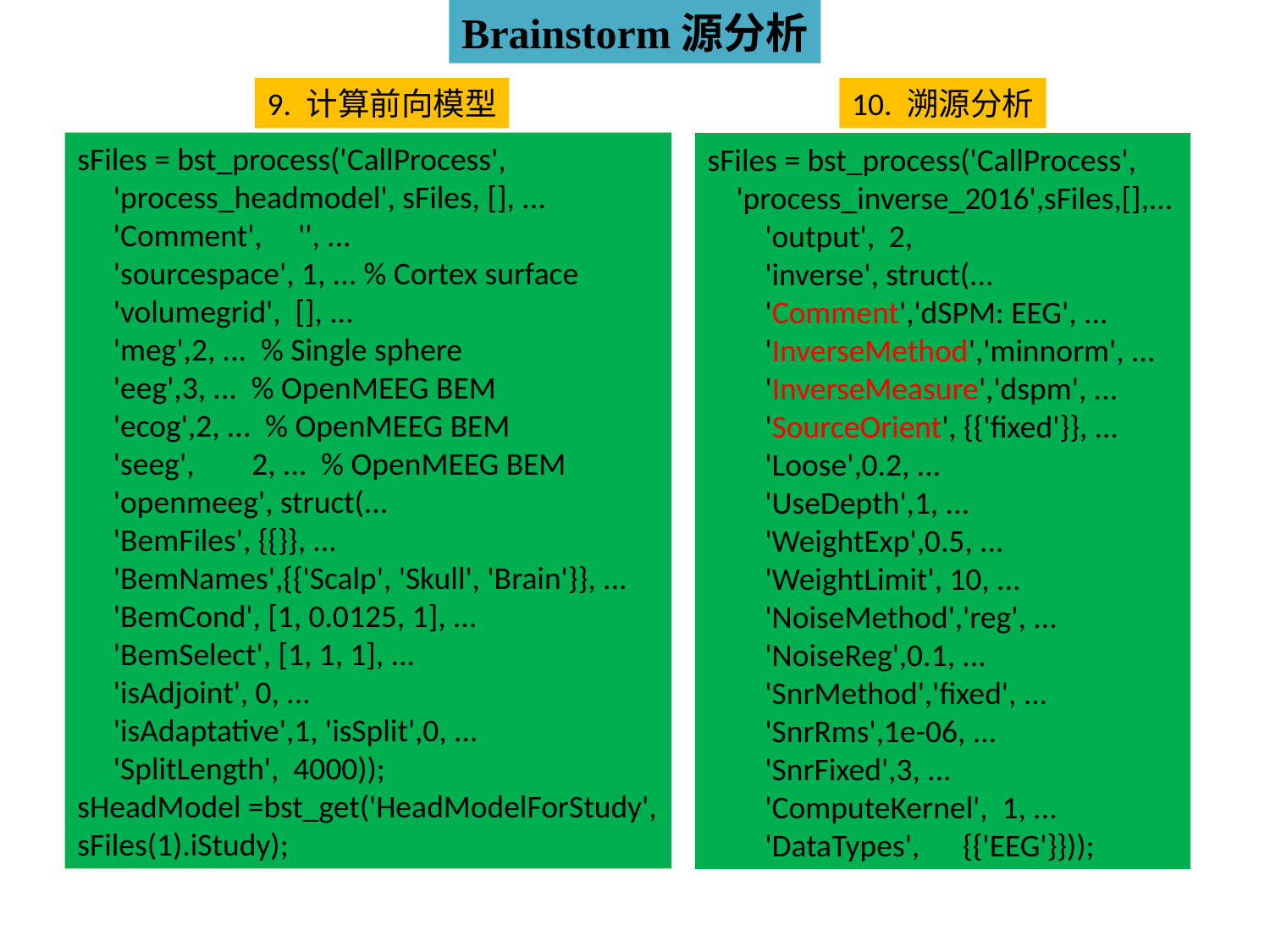

Brainstorm源分析
9. 计算前向模型
10. 溯源分析
sFiles = bst_process('CallProcess',
     'process_headmodel', sFiles, [], ...
     'Comment',     '', ...
     'sourcespace', 1, ... % Cortex surface
     'volumegrid',  [], ...
     'meg',2, ...  % Single sphere
     'eeg',3, ...  % OpenMEEG BEM
     'ecog',2, ...  % OpenMEEG BEM
     'seeg',        2, ...  % OpenMEEG BEM
     'openmeeg', struct(...
     'BemFiles', {{}}, ...
     'BemNames',{{'Scalp', 'Skull', 'Brain'}}, ...
     'BemCond', [1, 0.0125, 1], ...
     'BemSelect', [1, 1, 1], ...
     'isAdjoint', 0, ...
     'isAdaptative',1, 'isSplit',0, ...
     'SplitLength',  4000));
sHeadModel =bst_get('HeadModelForStudy',
sFiles(1).iStudy);
sFiles = bst_process('CallProcess',
    'process_inverse_2016',sFiles,[],...
        'output',  2,
        'inverse', struct(...
        'Comment','dSPM: EEG', ...
        'InverseMethod','minnorm', ...
        'InverseMeasure','dspm', ...
        'SourceOrient', {{'fixed'}}, ...
        'Loose',0.2, ...
        'UseDepth',1, ...
        'WeightExp',0.5, ...
        'WeightLimit', 10, ...
        'NoiseMethod','reg', ...
        'NoiseReg',0.1, ...
        'SnrMethod','fixed', ...
        'SnrRms',1e-06, ...
        'SnrFixed',3, ...
        'ComputeKernel',  1, ...
        'DataTypes',      {{'EEG'}}));